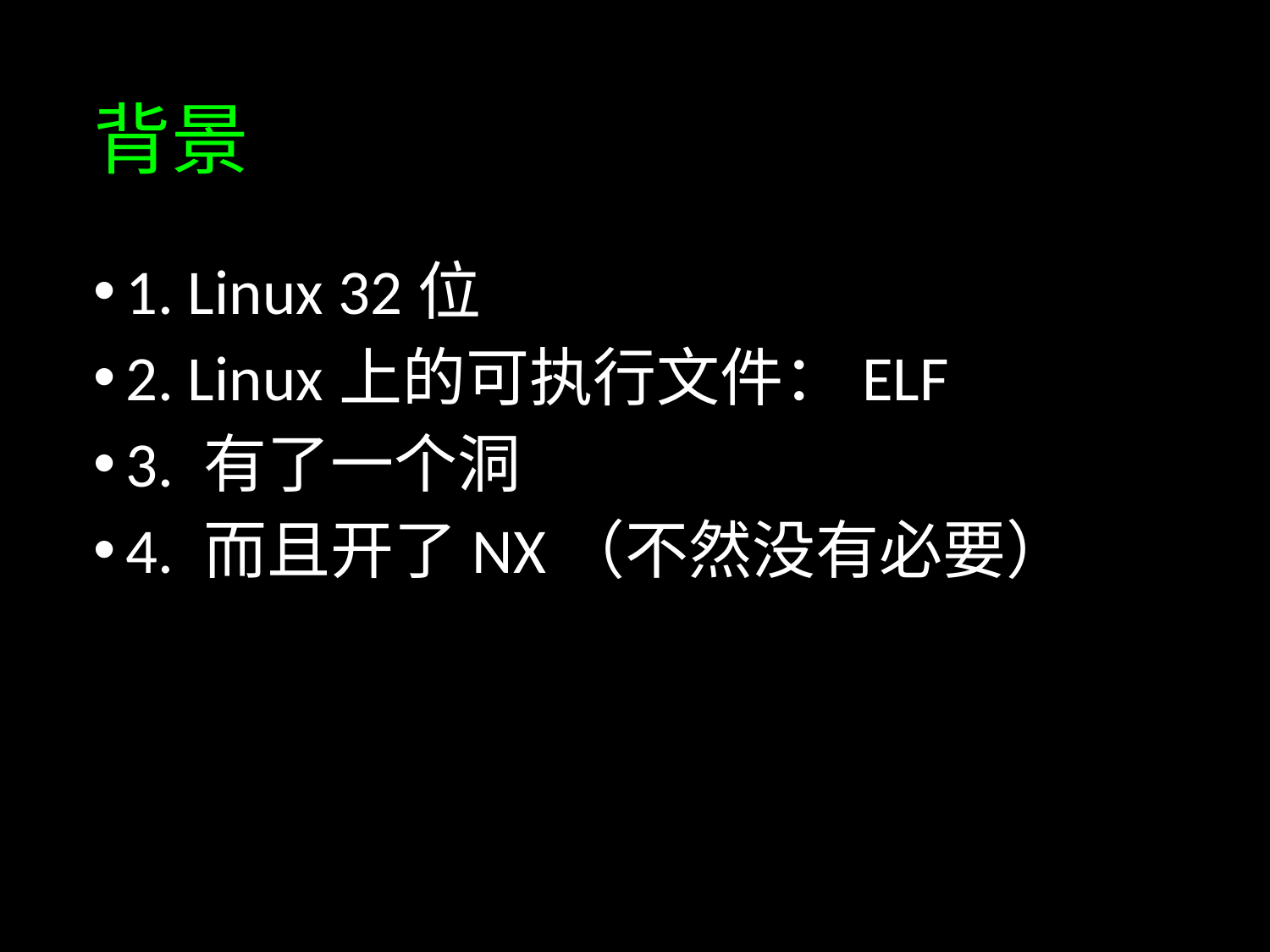

# 背景
1. Linux 32位
2. Linux上的可执行文件：ELF
3. 有了一个洞
4. 而且开了NX（不然没有必要）